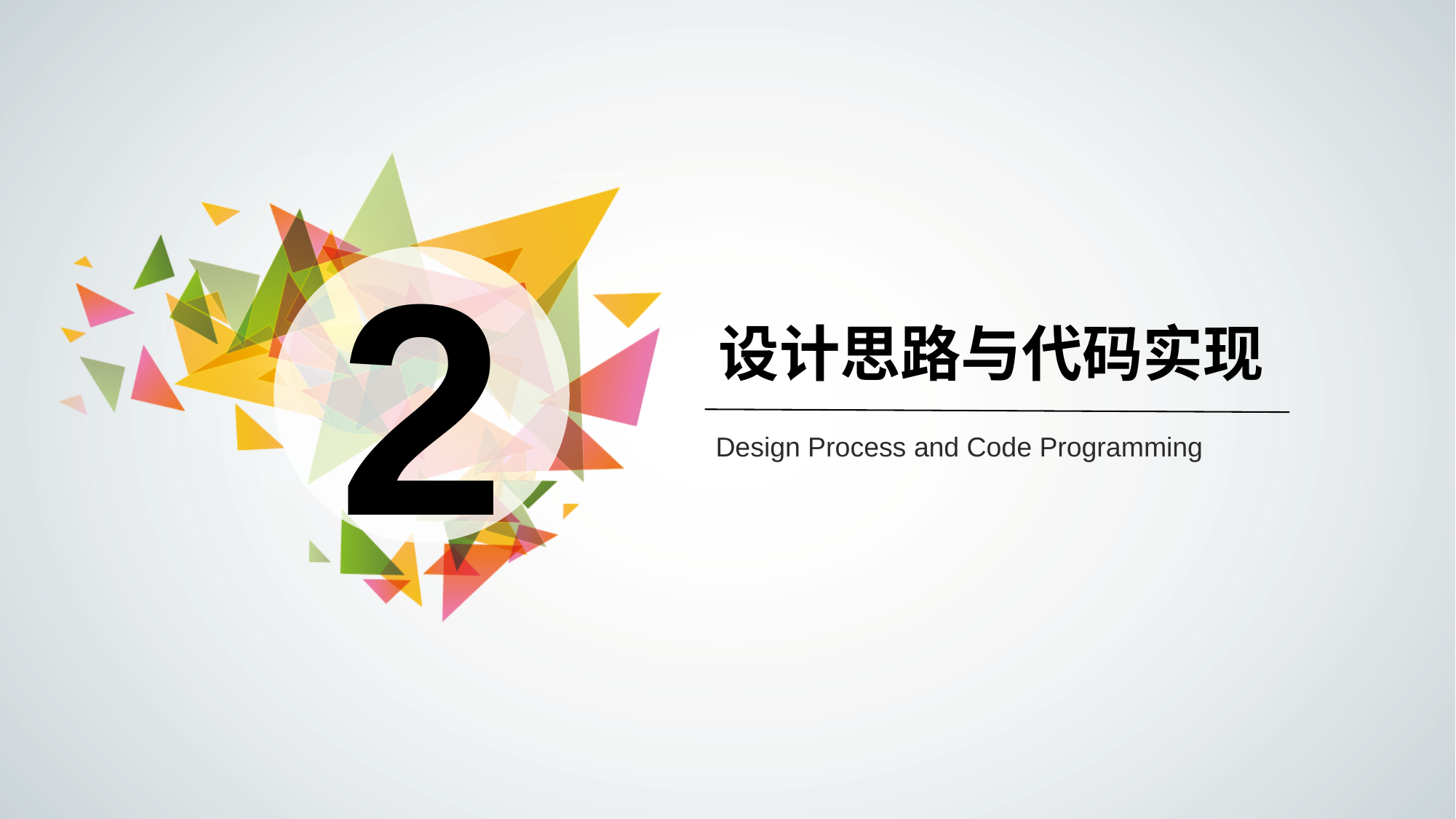

2

设计思路与代码实现
Design Process and Code Programming